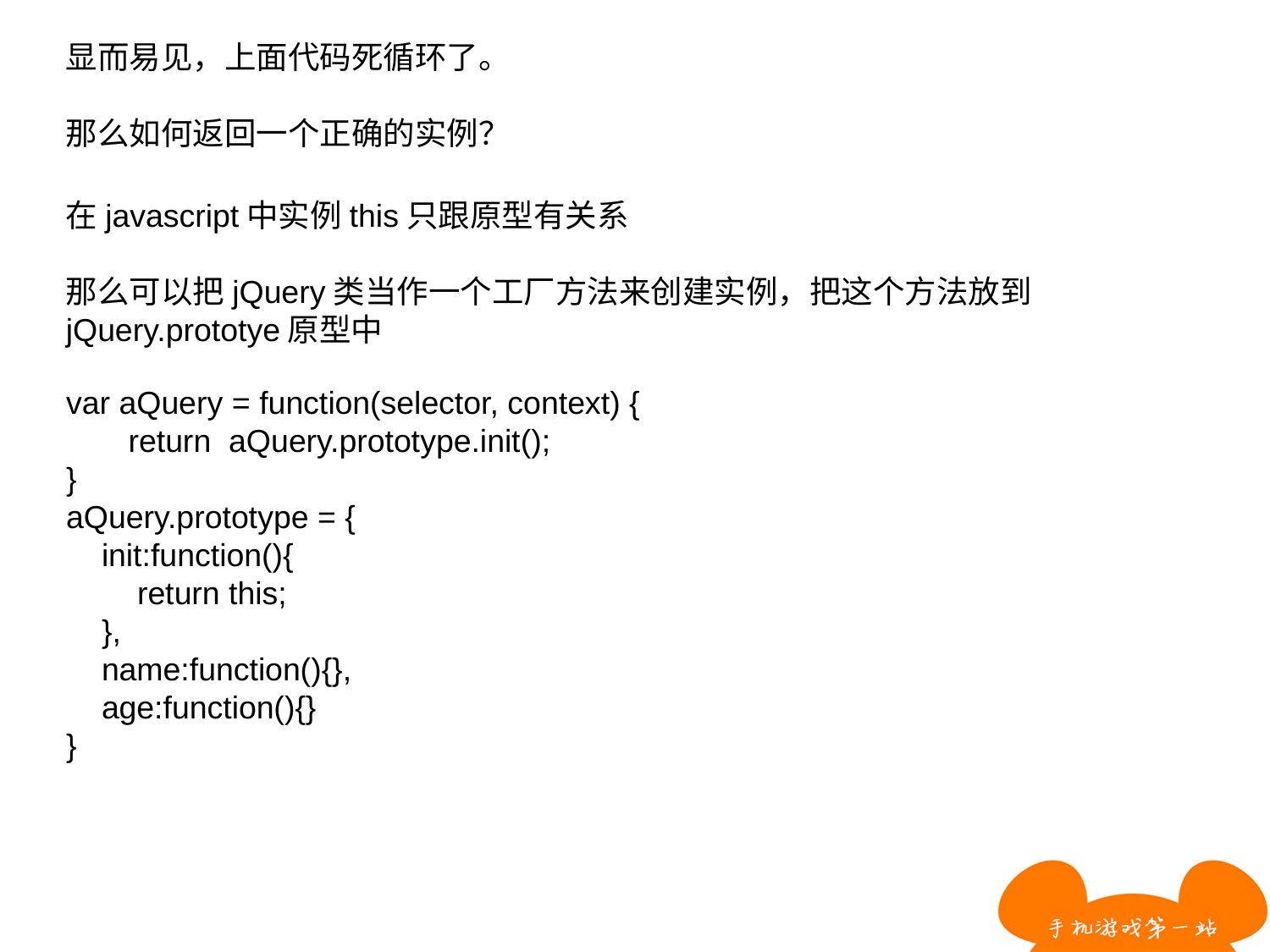

显而易见，上面代码死循环了。

那么如何返回一个正确的实例？
在javascript中实例this只跟原型有关系

那么可以把jQuery类当作一个工厂方法来创建实例，把这个方法放到jQuery.prototye原型中
var aQuery = function(selector, context) {
       return  aQuery.prototype.init();
}
aQuery.prototype = {
    init:function(){
        return this;
    },
    name:function(){},
    age:function(){}
}